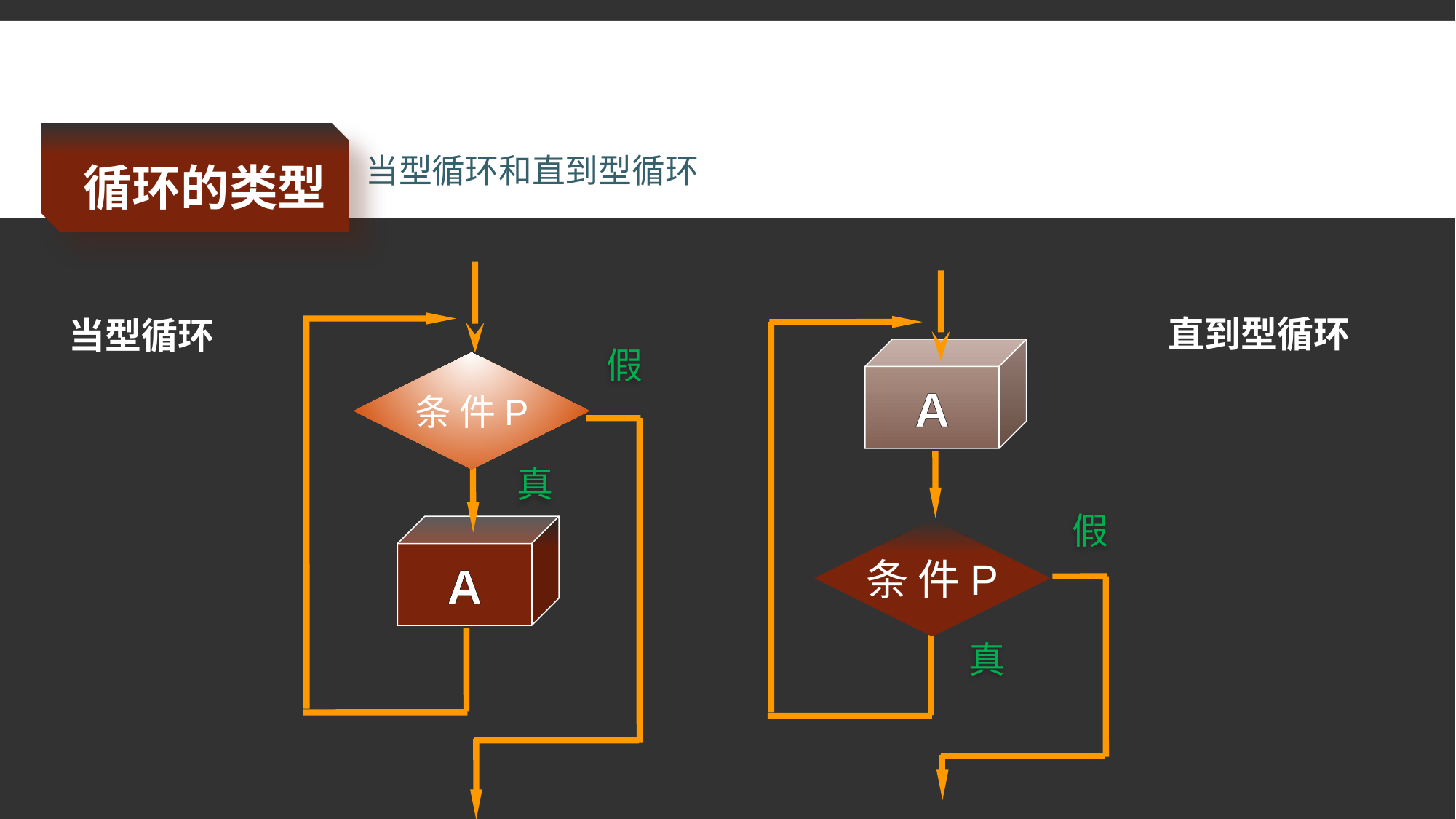

循环的类型
当型循环和直到型循环

直到型循环
当型循环

假
A
条 件P
假

真

假
A
条 件P

真